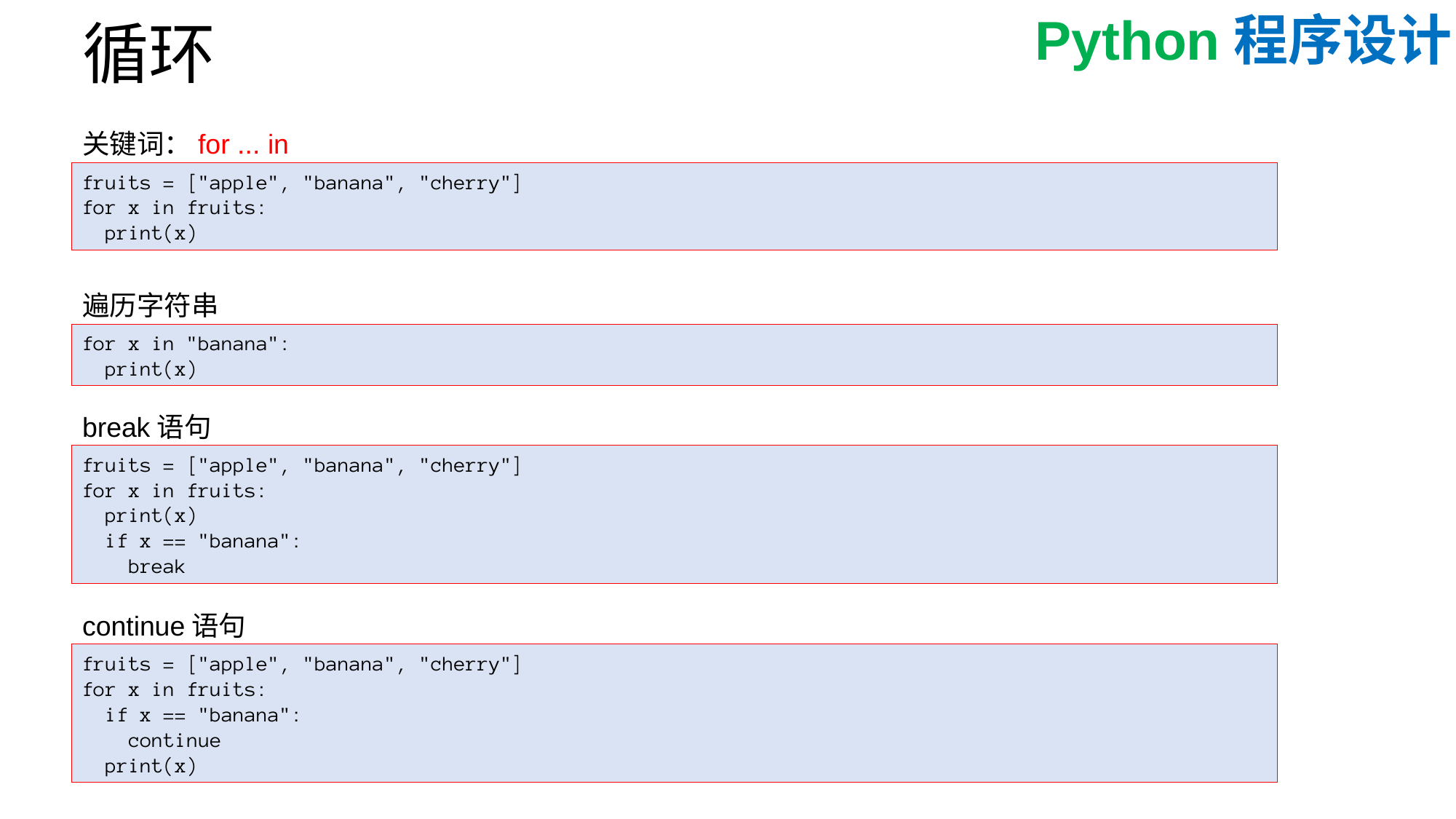

# 循环
关键词：for ... in
fruits = ["apple", "banana", "cherry"]
for x in fruits:
  print(x)
遍历字符串
for x in "banana":
  print(x)
break语句
fruits = ["apple", "banana", "cherry"]
for x in fruits:
  print(x)
  if x == "banana":
    break
continue语句
fruits = ["apple", "banana", "cherry"]
for x in fruits:
  if x == "banana":
    continue
  print(x)
33